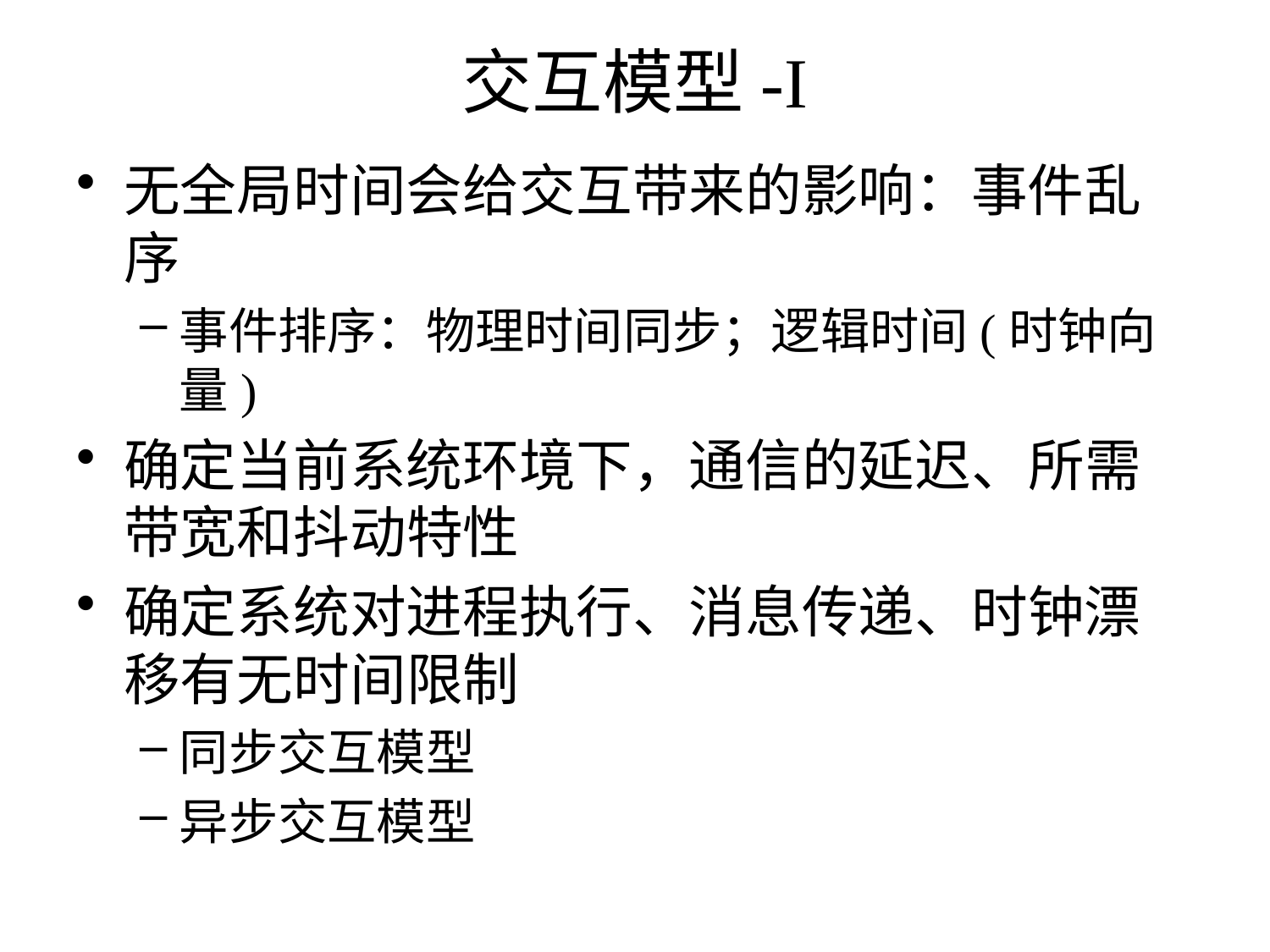

# 交互模型-I
无全局时间会给交互带来的影响：事件乱序
事件排序：物理时间同步；逻辑时间(时钟向量)
确定当前系统环境下，通信的延迟、所需带宽和抖动特性
确定系统对进程执行、消息传递、时钟漂移有无时间限制
同步交互模型
异步交互模型